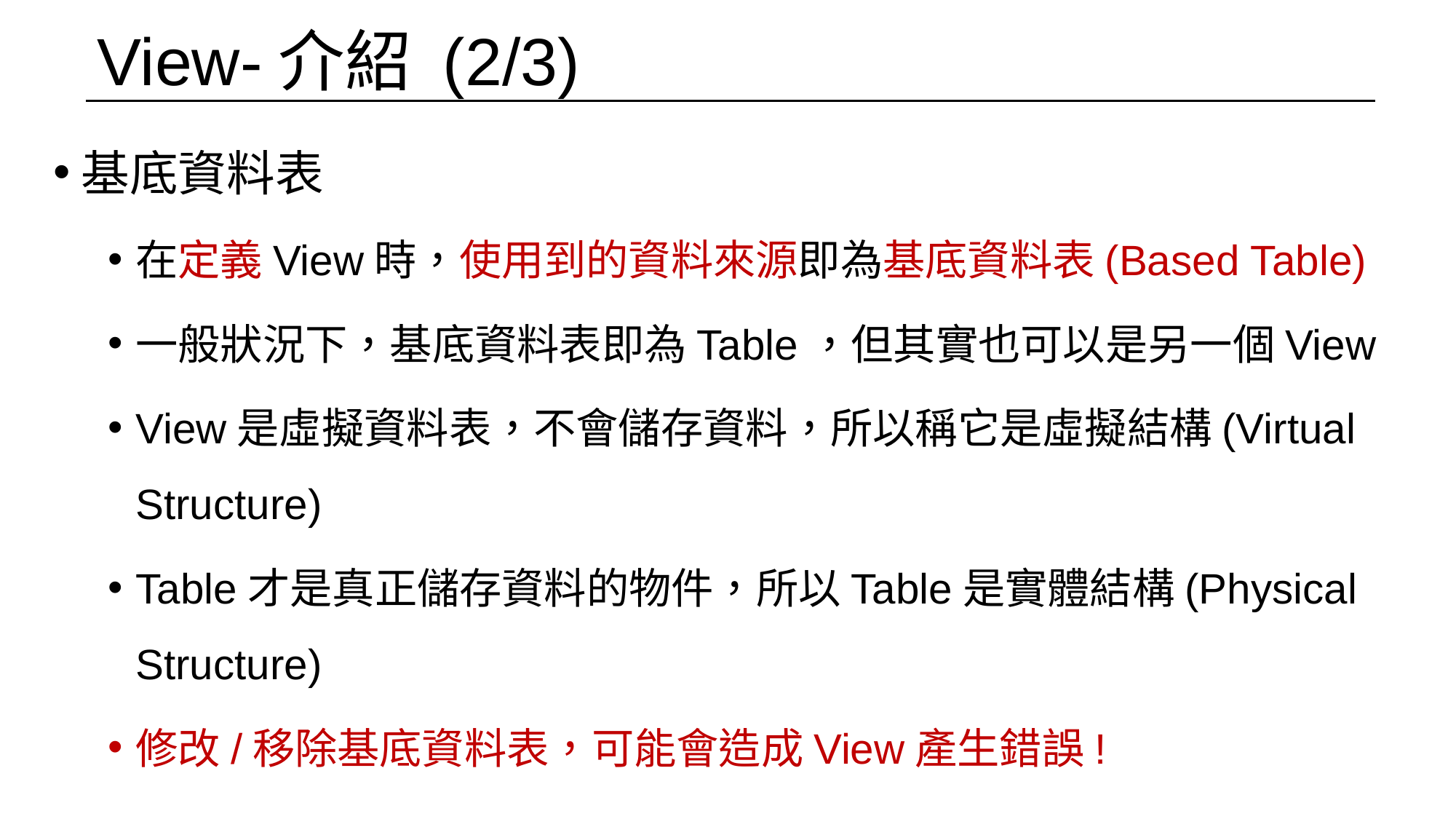

# View-介紹 (2/3)
基底資料表
在定義View時，使用到的資料來源即為基底資料表(Based Table)
一般狀況下，基底資料表即為Table，但其實也可以是另一個View
View是虛擬資料表，不會儲存資料，所以稱它是虛擬結構(Virtual Structure)
Table才是真正儲存資料的物件，所以Table是實體結構(Physical Structure)
修改/移除基底資料表，可能會造成View產生錯誤!